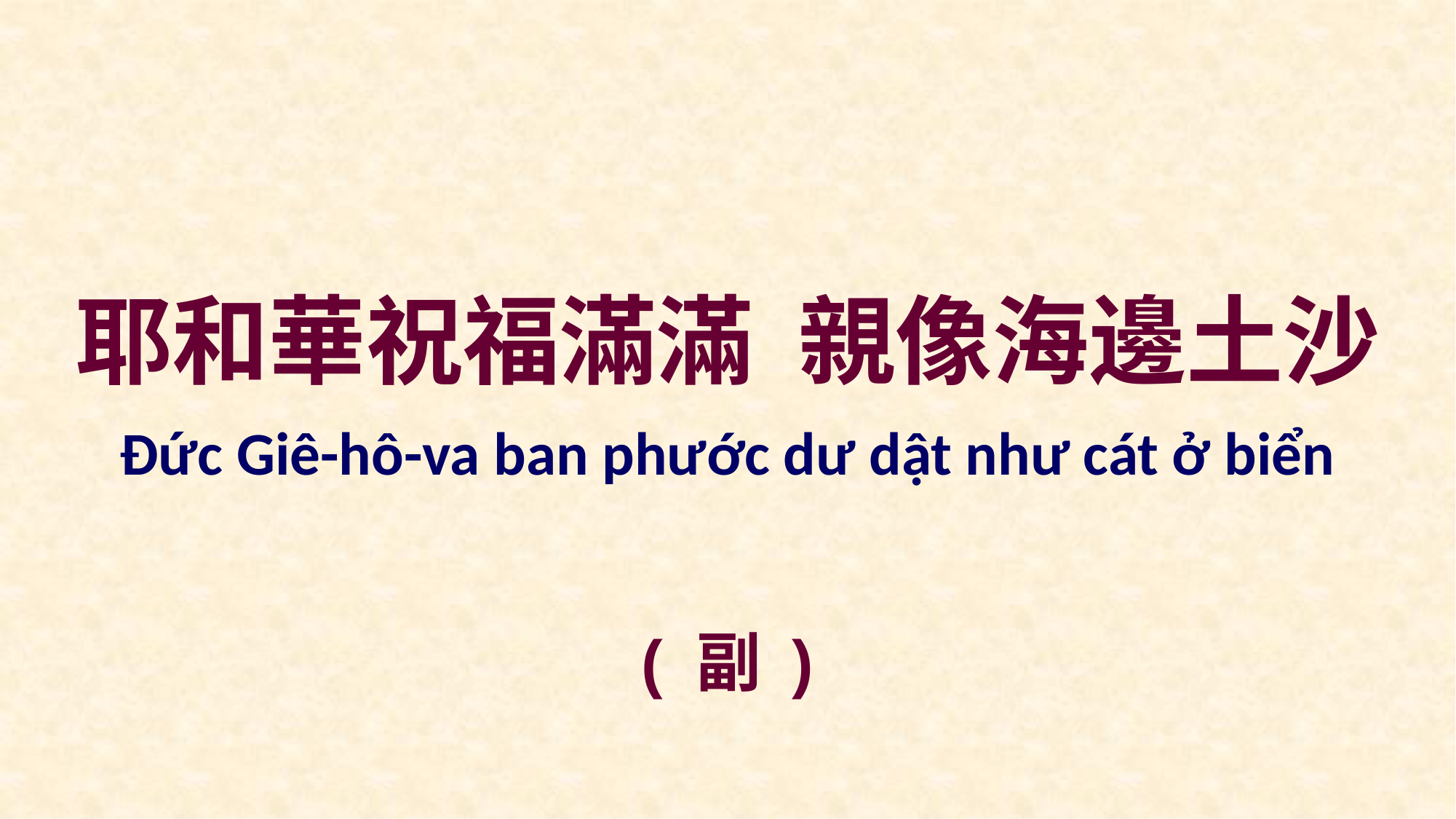

耶和華祝福滿滿  親像海邊土沙
Đức Giê-hô-va ban phước dư dật như cát ở biển
( 副 )